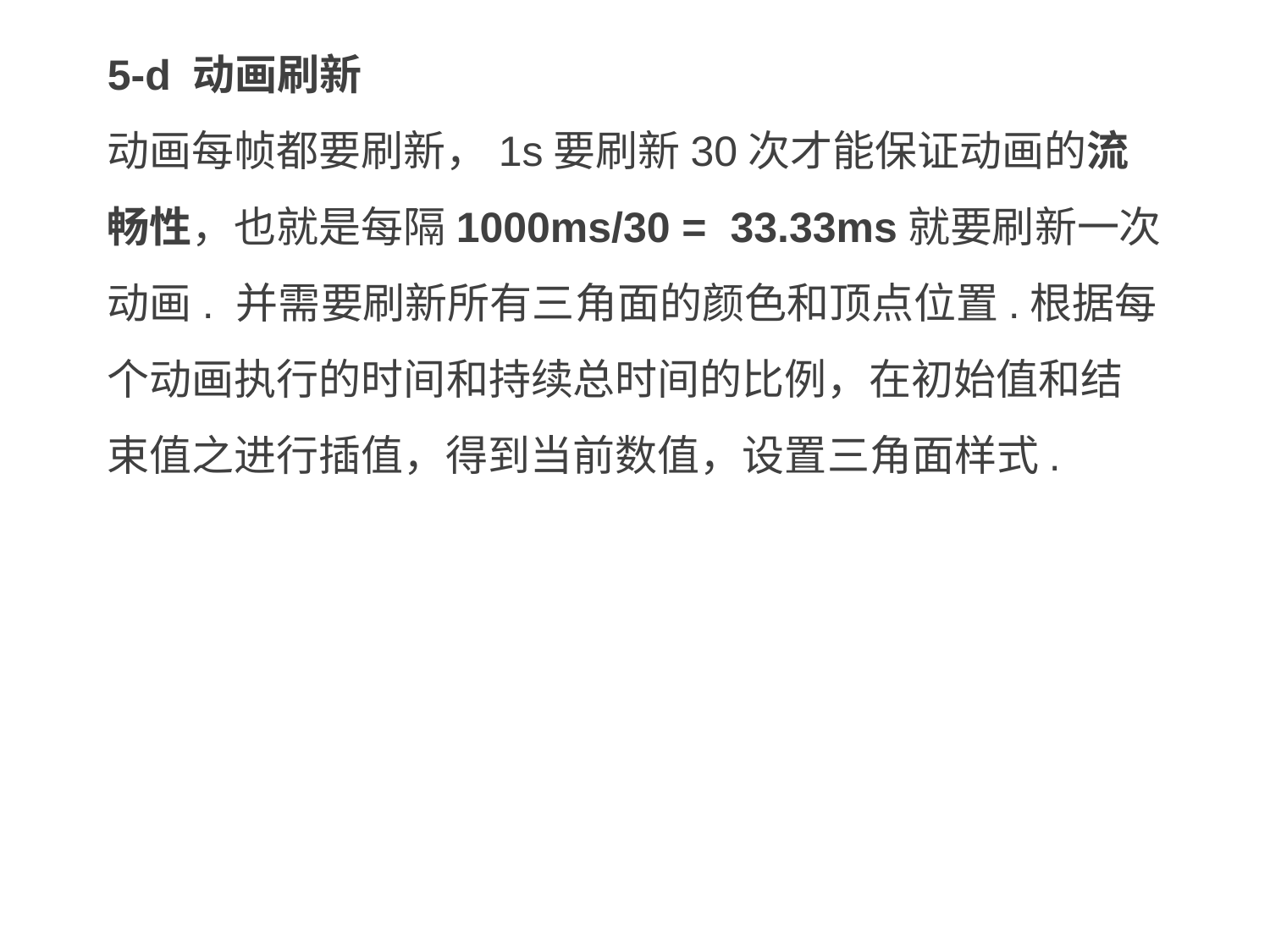

5-d 动画刷新
动画每帧都要刷新，1s要刷新30次才能保证动画的流畅性，也就是每隔1000ms/30 =  33.33ms就要刷新一次动画. 并需要刷新所有三角面的颜色和顶点位置.根据每个动画执行的时间和持续总时间的比例，在初始值和结束值之进行插值，得到当前数值，设置三角面样式.